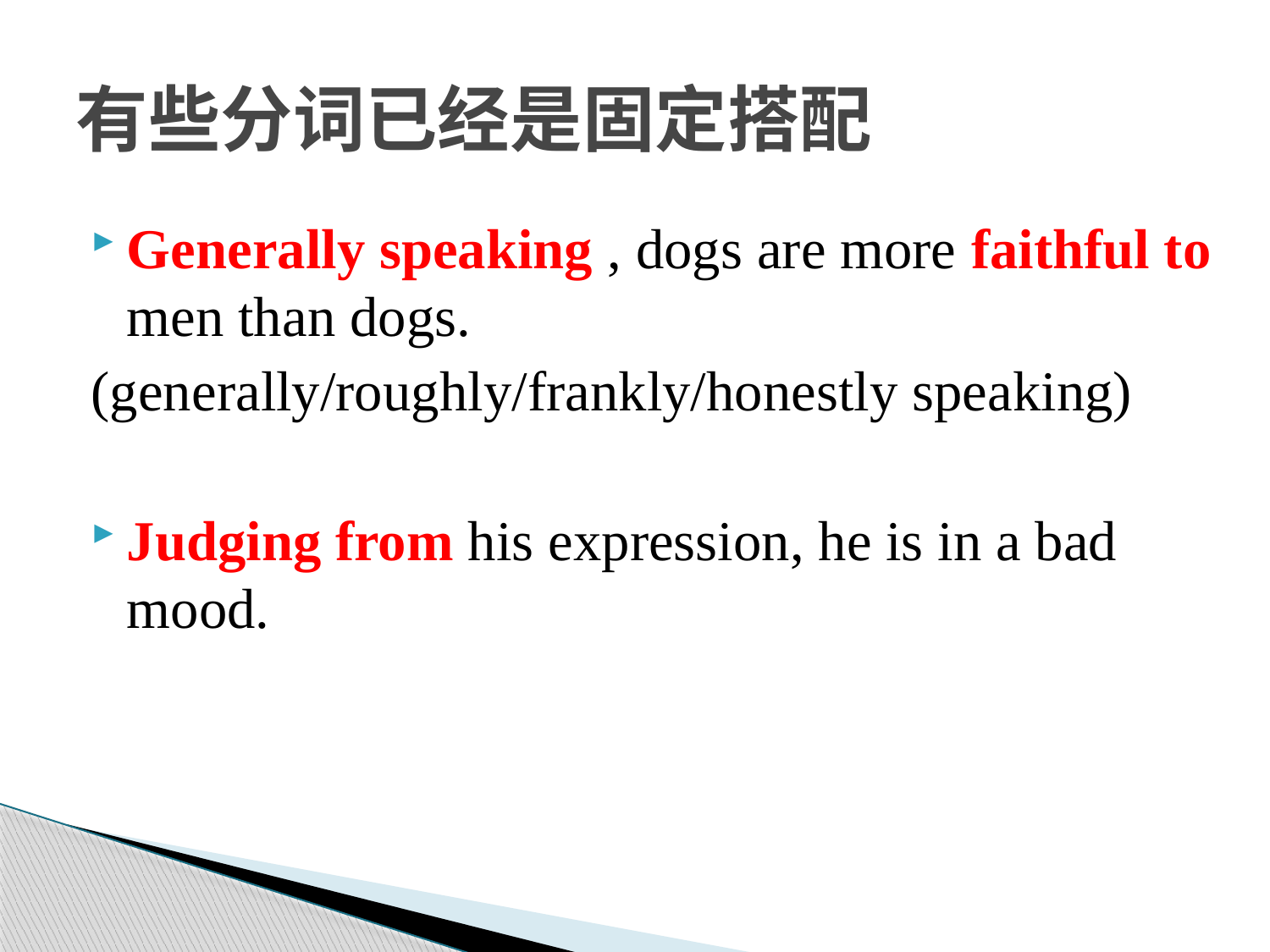

# 有些分词已经是固定搭配
Generally speaking , dogs are more faithful to men than dogs.
(generally/roughly/frankly/honestly speaking)

Judging from his expression, he is in a bad mood.